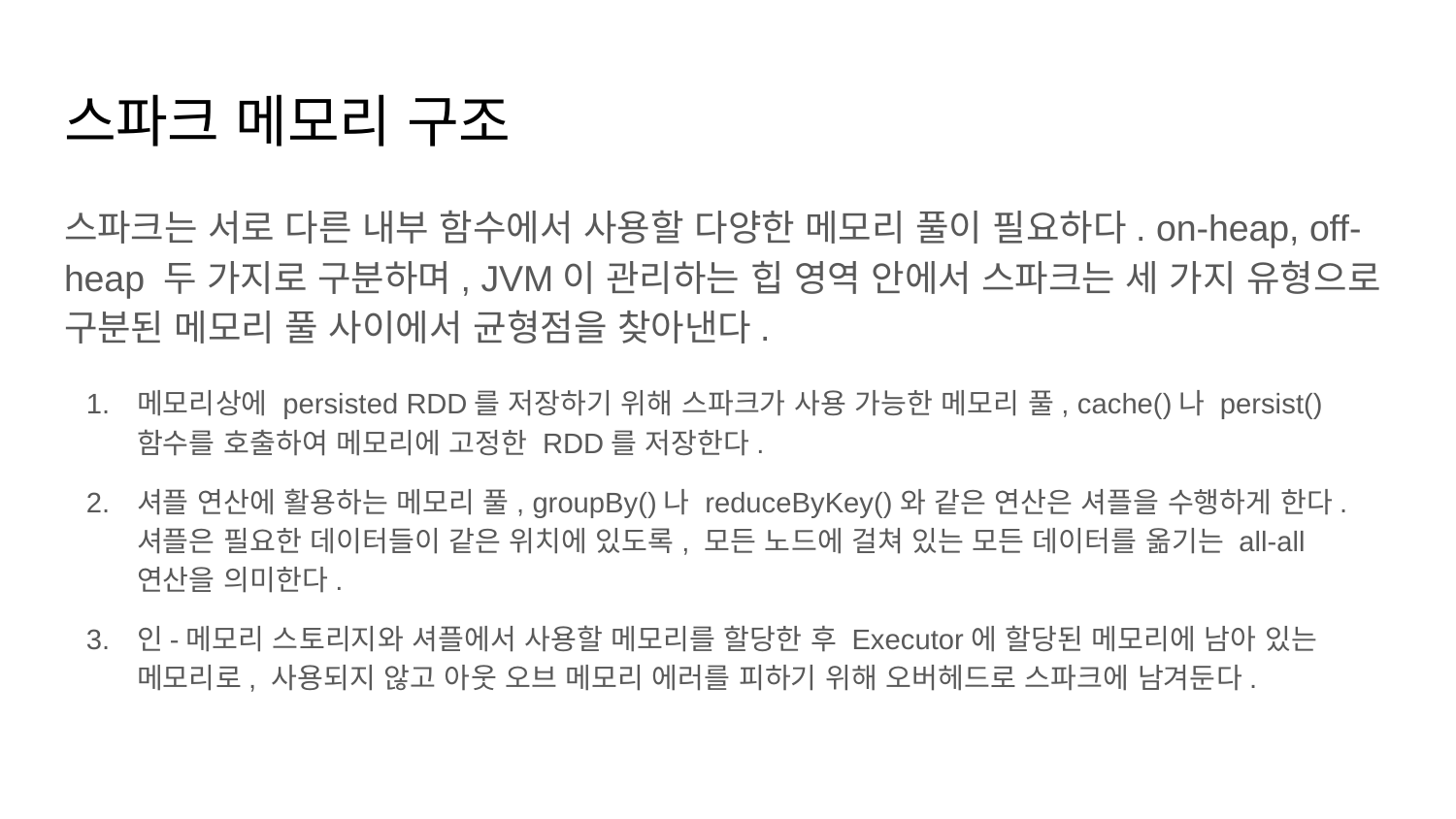

# 스파크 메모리 구조
스파크는 서로 다른 내부 함수에서 사용할 다양한 메모리 풀이 필요하다. on-heap, off-heap 두 가지로 구분하며, JVM이 관리하는 힙 영역 안에서 스파크는 세 가지 유형으로 구분된 메모리 풀 사이에서 균형점을 찾아낸다.
메모리상에 persisted RDD를 저장하기 위해 스파크가 사용 가능한 메모리 풀, cache()나 persist() 함수를 호출하여 메모리에 고정한 RDD를 저장한다.
셔플 연산에 활용하는 메모리 풀, groupBy()나 reduceByKey()와 같은 연산은 셔플을 수행하게 한다. 셔플은 필요한 데이터들이 같은 위치에 있도록, 모든 노드에 걸쳐 있는 모든 데이터를 옮기는 all-all 연산을 의미한다.
인-메모리 스토리지와 셔플에서 사용할 메모리를 할당한 후 Executor에 할당된 메모리에 남아 있는 메모리로, 사용되지 않고 아웃 오브 메모리 에러를 피하기 위해 오버헤드로 스파크에 남겨둔다.